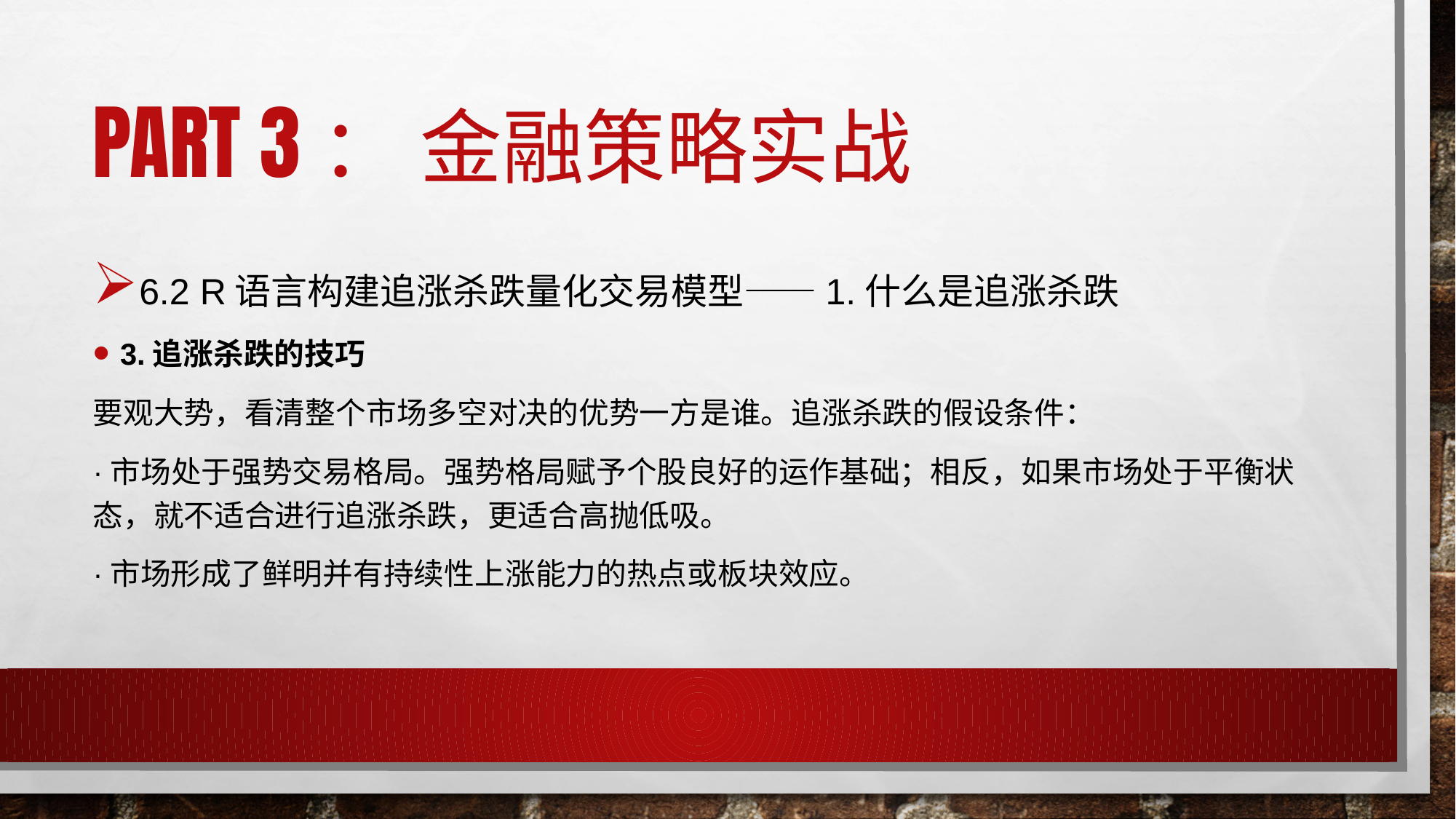

# Part 3： 金融策略实战
6.2 R语言构建追涨杀跌量化交易模型——1.什么是追涨杀跌
3.追涨杀跌的技巧
要观大势，看清整个市场多空对决的优势一方是谁。追涨杀跌的假设条件：
·市场处于强势交易格局。强势格局赋予个股良好的运作基础；相反，如果市场处于平衡状态，就不适合进行追涨杀跌，更适合高抛低吸。
·市场形成了鲜明并有持续性上涨能力的热点或板块效应。